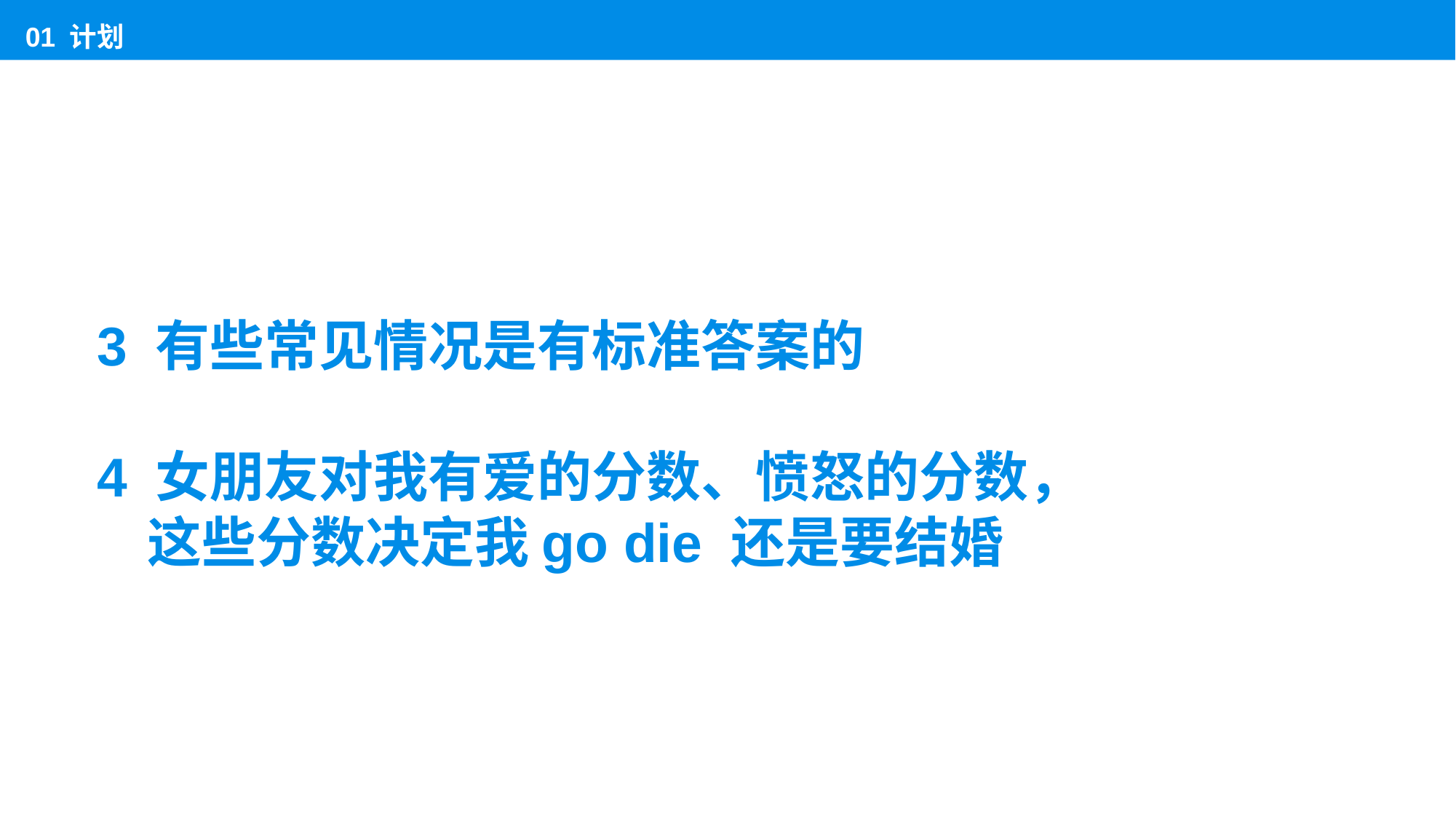

01 计划
3 有些常见情况是有标准答案的
4 女朋友对我有爱的分数、愤怒的分数，
   这些分数决定我go die 还是要结婚